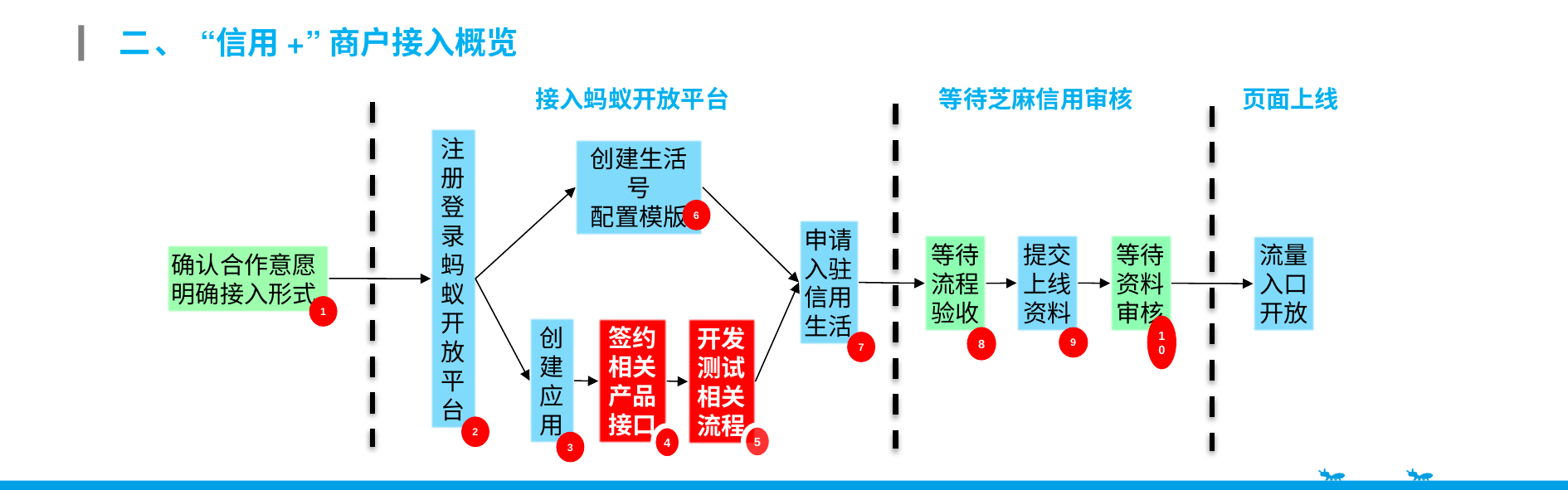

二、 “信用+”商户接入概览

接入蚂蚁开放平台
等待芝麻信用审核
页面上线
注册登录蚂蚁开放平台
创建生活号
配置模版
6
申请入驻信用生活
7
提交上线资料
9
等待流程验收
8
等待资料审核
10
流量入口开放
确认合作意愿
明确接入形式
1
创建应用
签约相关产品接口
4
开发测试相关流程
5
2
3